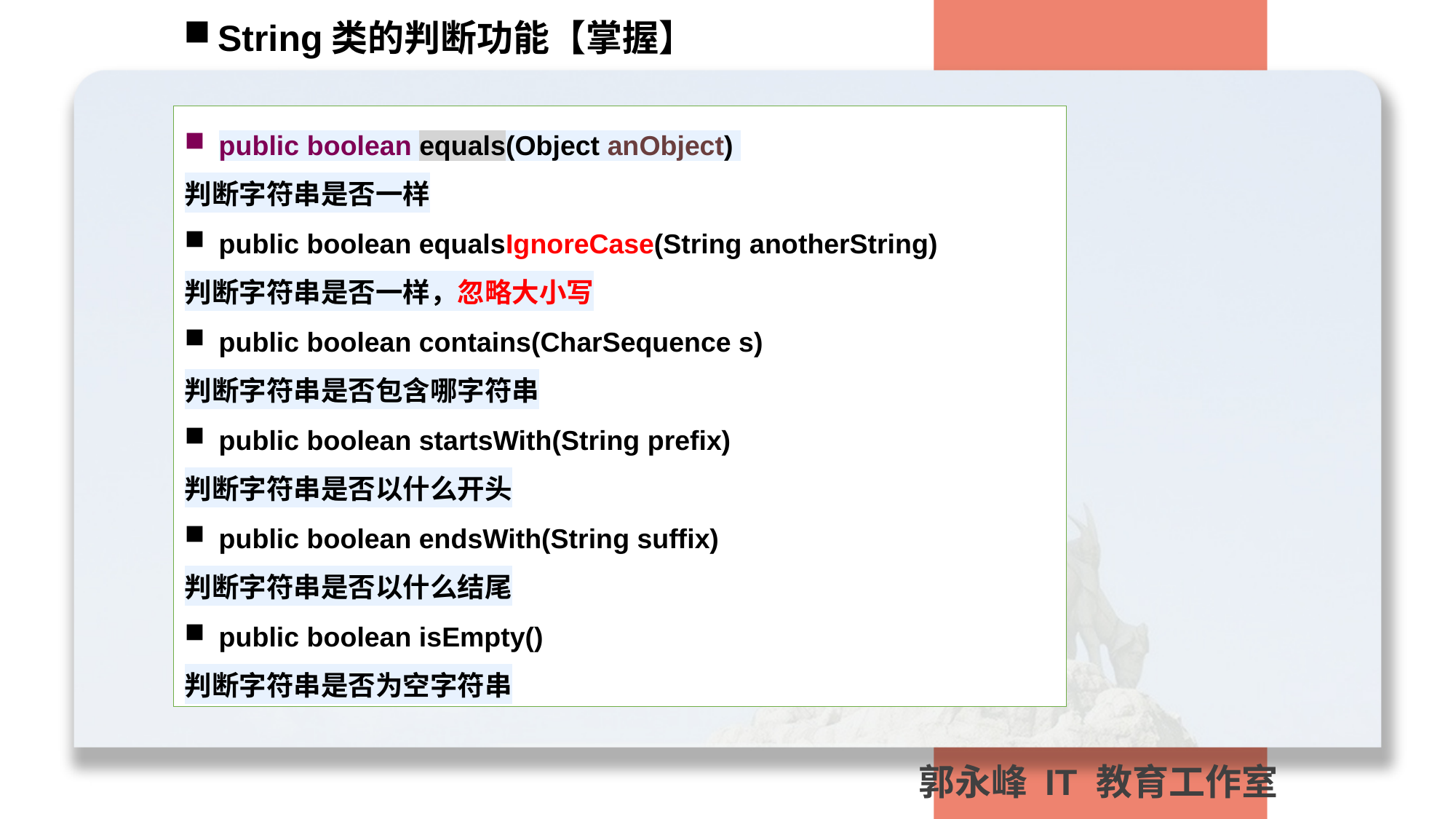

String类的判断功能【掌握】
public boolean equals(Object anObject)
判断字符串是否一样
public boolean equalsIgnoreCase(String anotherString)
判断字符串是否一样，忽略大小写
public boolean contains(CharSequence s)
判断字符串是否包含哪字符串
public boolean startsWith(String prefix)
判断字符串是否以什么开头
public boolean endsWith(String suffix)
判断字符串是否以什么结尾
public boolean isEmpty()
判断字符串是否为空字符串